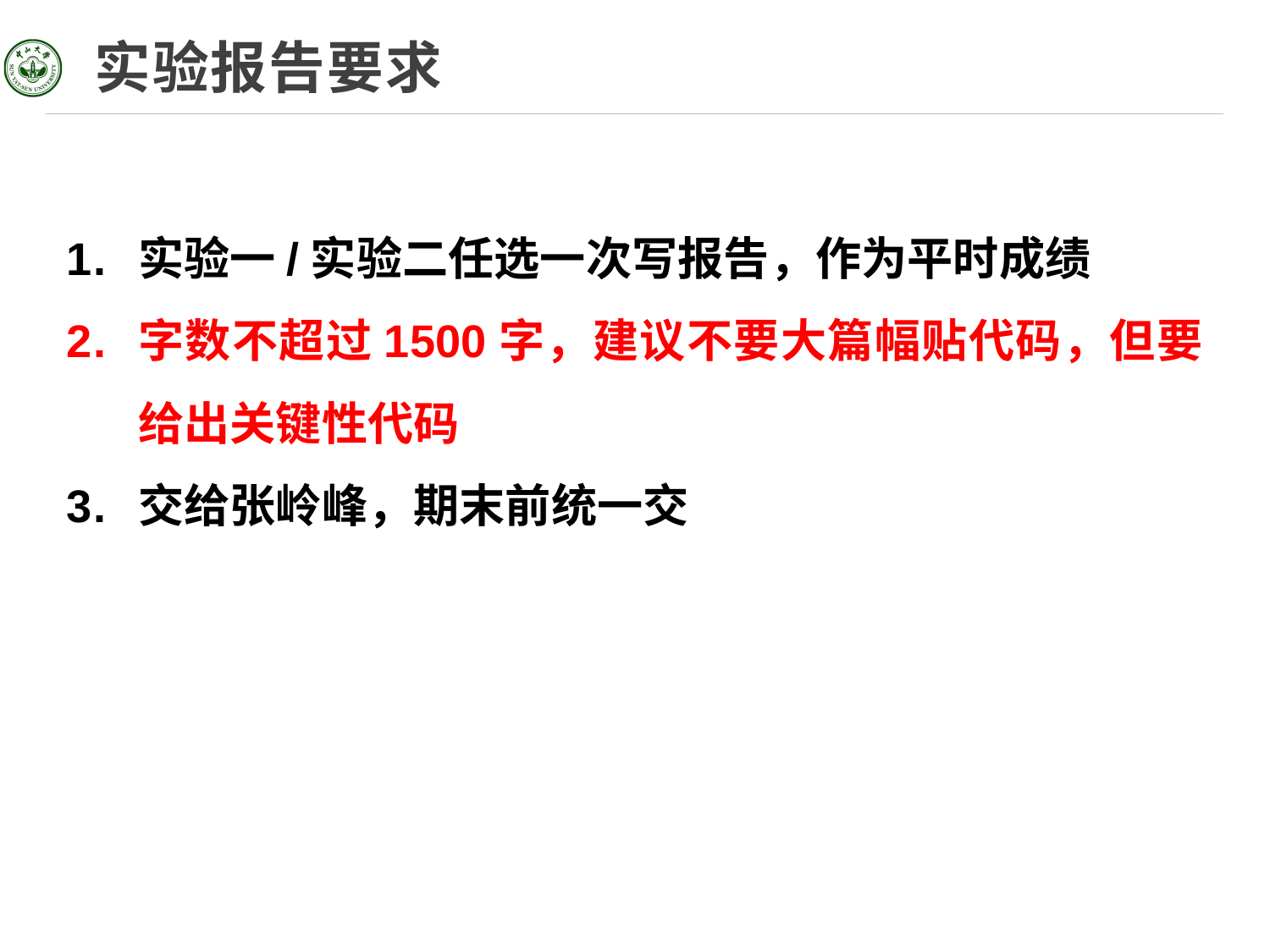

实验报告要求
实验一/实验二任选一次写报告，作为平时成绩
字数不超过1500字，建议不要大篇幅贴代码，但要给出关键性代码
交给张岭峰，期末前统一交